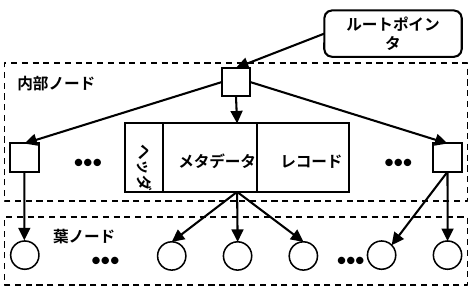

ルートポインタ

内部ノード

ヘッダ
メタデータ
レコード

●●●
●●●

葉ノード

●●●
●●●